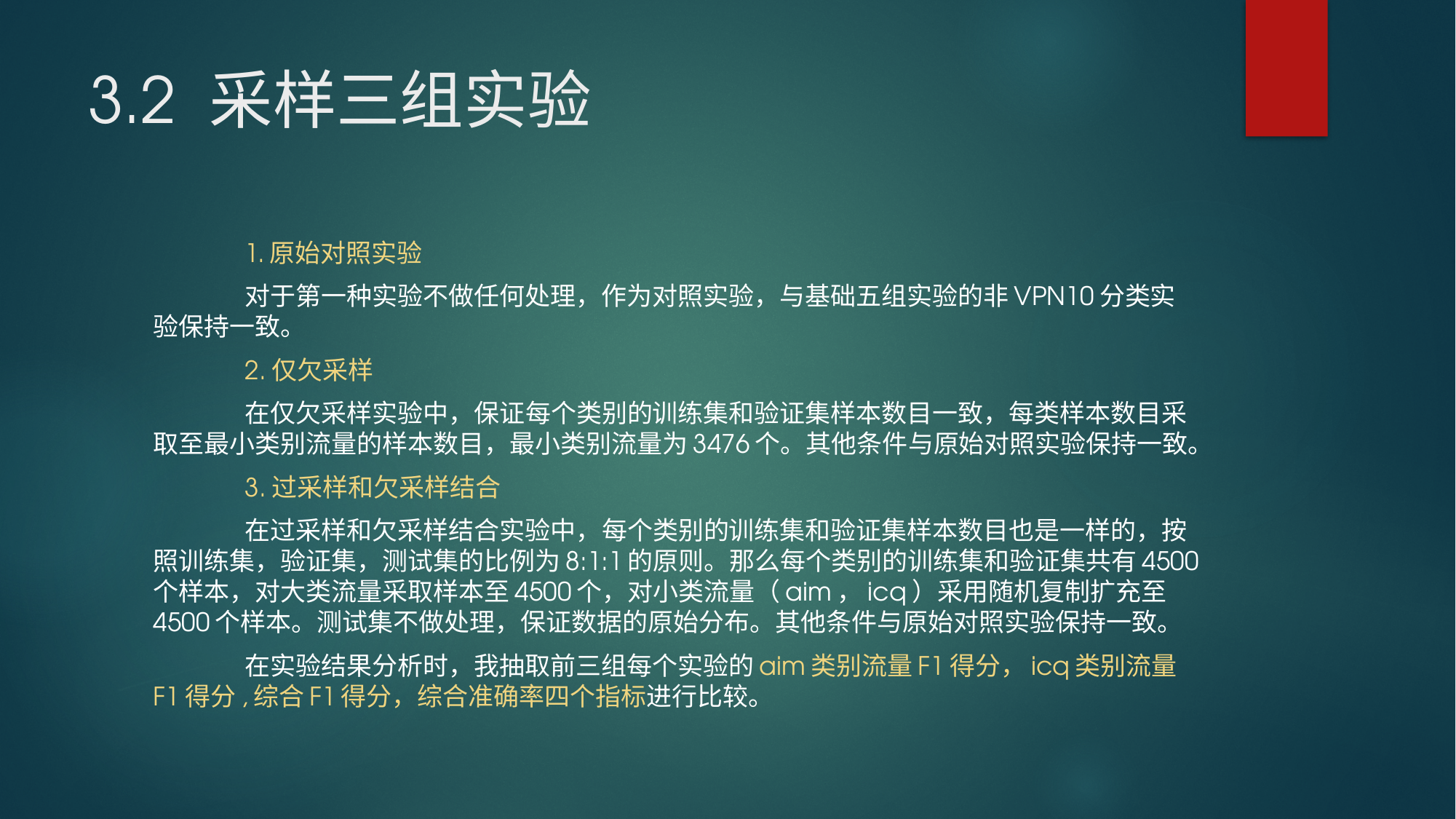

# 3.2 采样三组实验
	1.原始对照实验
	对于第一种实验不做任何处理，作为对照实验，与基础五组实验的非VPN10分类实验保持一致。
	2.仅欠采样
	在仅欠采样实验中，保证每个类别的训练集和验证集样本数目一致，每类样本数目采取至最小类别流量的样本数目，最小类别流量为3476个。其他条件与原始对照实验保持一致。
	3.过采样和欠采样结合
	在过采样和欠采样结合实验中，每个类别的训练集和验证集样本数目也是一样的，按照训练集，验证集，测试集的比例为8:1:1的原则。那么每个类别的训练集和验证集共有4500个样本，对大类流量采取样本至4500个，对小类流量（aim，icq）采用随机复制扩充至4500个样本。测试集不做处理，保证数据的原始分布。其他条件与原始对照实验保持一致。
	在实验结果分析时，我抽取前三组每个实验的aim类别流量F1得分，icq类别流量F1得分,综合F1得分，综合准确率四个指标进行比较。